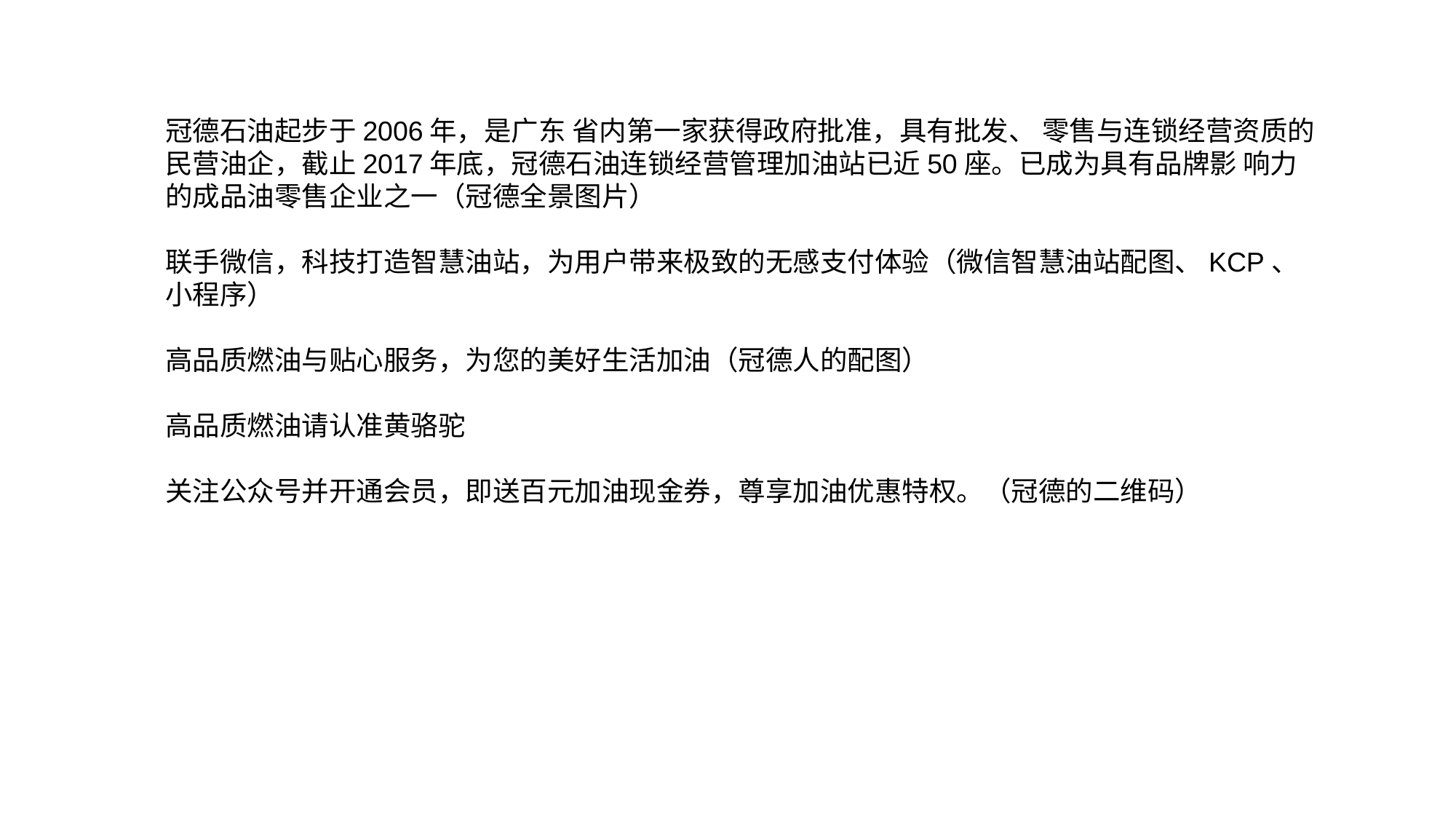

冠德石油起步于2006年，是广东 省内第一家获得政府批准，具有批发、 零售与连锁经营资质的民营油企，截止2017年底，冠德石油连锁经营管理加油站已近50座。已成为具有品牌影 响力的成品油零售企业之一（冠德全景图片）

联手微信，科技打造智慧油站，为用户带来极致的无感支付体验（微信智慧油站配图、KCP、小程序）

高品质燃油与贴心服务，为您的美好生活加油（冠德人的配图）

高品质燃油请认准黄骆驼

关注公众号并开通会员，即送百元加油现金券，尊享加油优惠特权。（冠德的二维码）